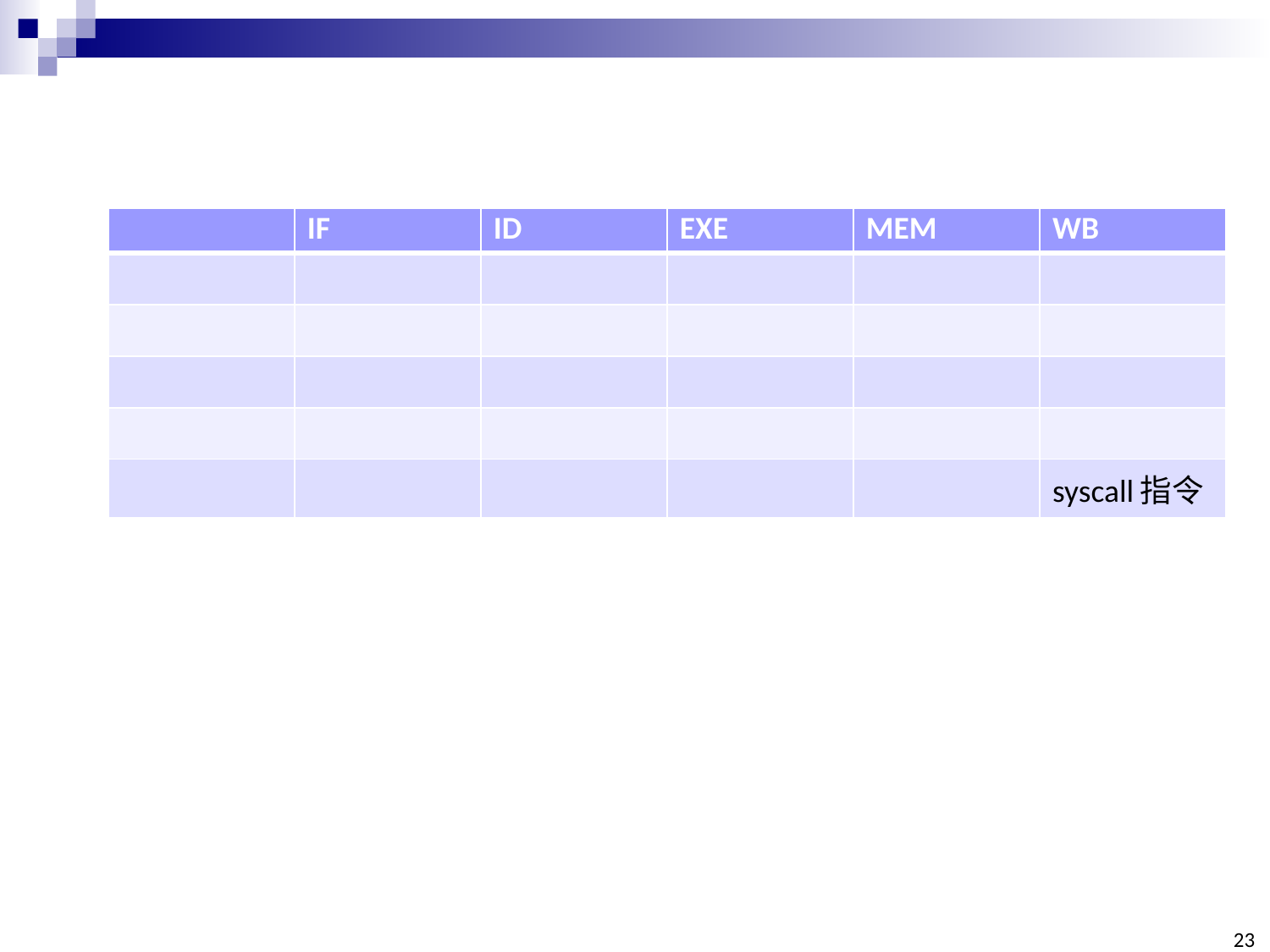

|  | IF | ID | EXE | MEM | WB |
| --- | --- | --- | --- | --- | --- |
|  |  |  |  |  |  |
|  |  |  |  |  |  |
|  |  |  |  |  |  |
|  |  |  |  |  |  |
|  |  |  |  |  | syscall指令 |
23